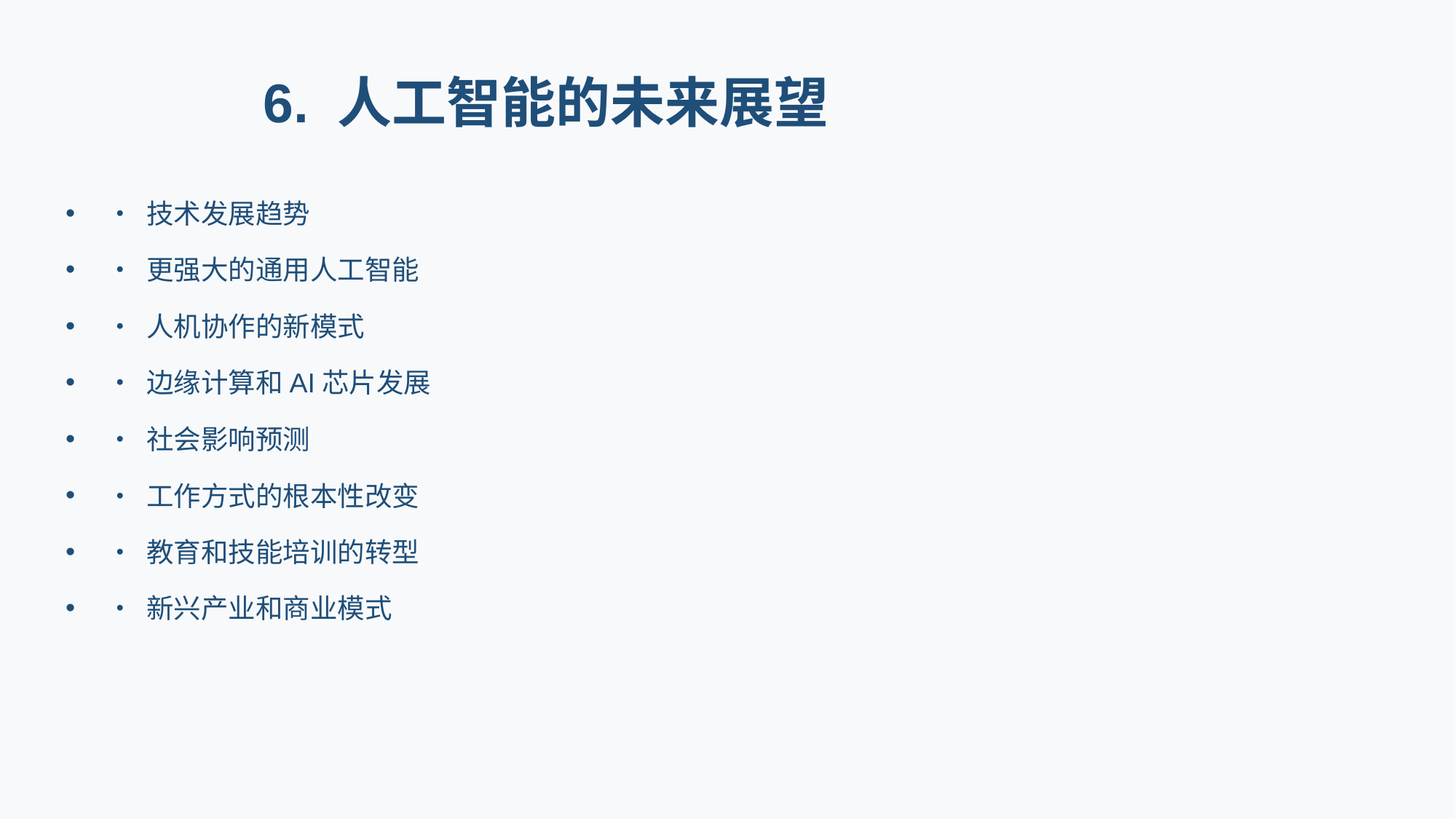

# 6. 人工智能的未来展望
• 技术发展趋势
• 更强大的通用人工智能
• 人机协作的新模式
• 边缘计算和AI芯片发展
• 社会影响预测
• 工作方式的根本性改变
• 教育和技能培训的转型
• 新兴产业和商业模式